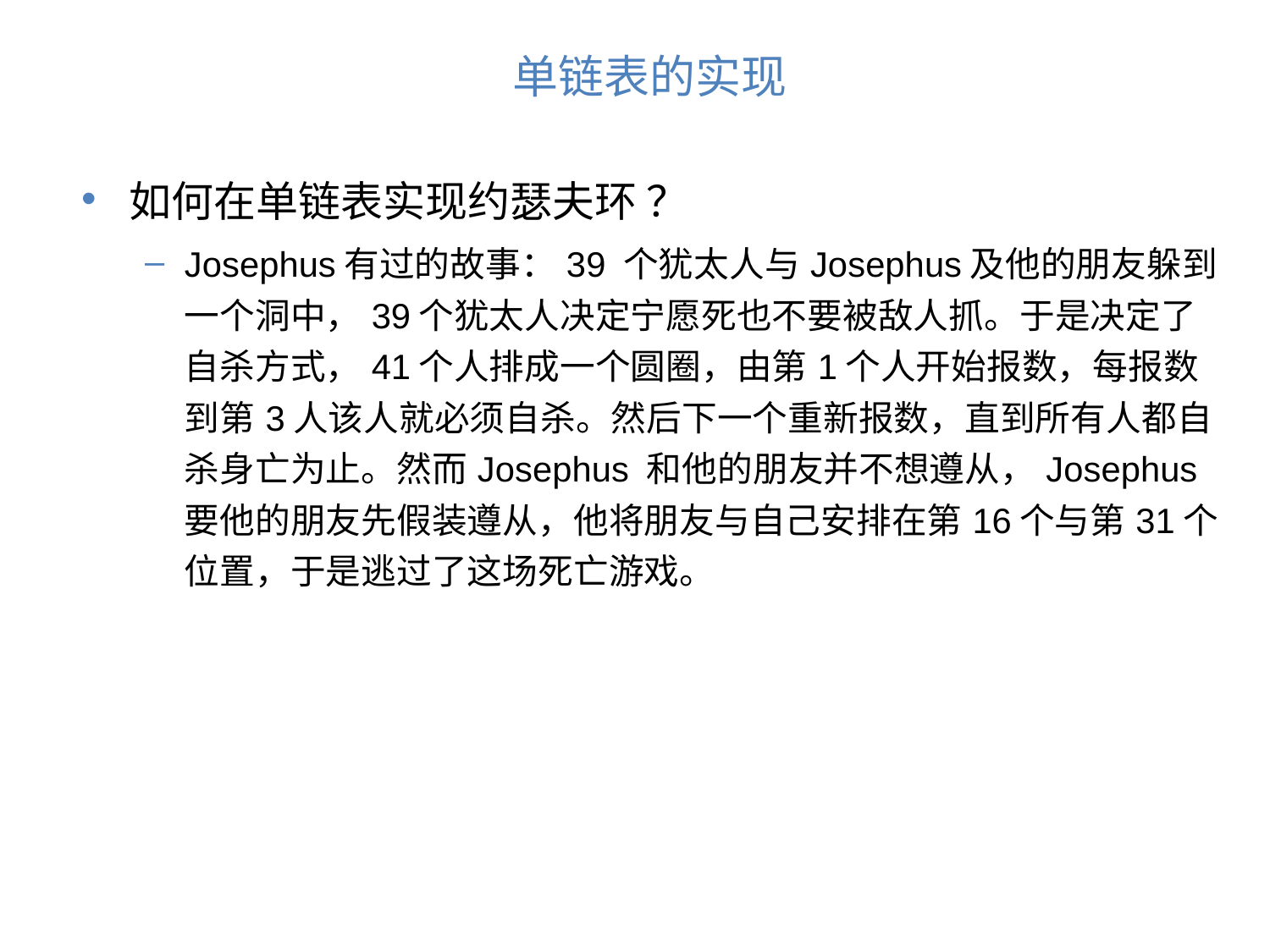

# 单链表的实现
如何在单链表实现约瑟夫环 ？
Josephus有过的故事：39 个犹太人与Josephus及他的朋友躲到一个洞中，39个犹太人决定宁愿死也不要被敌人抓。于是决定了自杀方式，41个人排成一个圆圈，由第1个人开始报数，每报数到第3人该人就必须自杀。然后下一个重新报数，直到所有人都自杀身亡为止。然而Josephus 和他的朋友并不想遵从，Josephus要他的朋友先假装遵从，他将朋友与自己安排在第16个与第31个位置，于是逃过了这场死亡游戏。